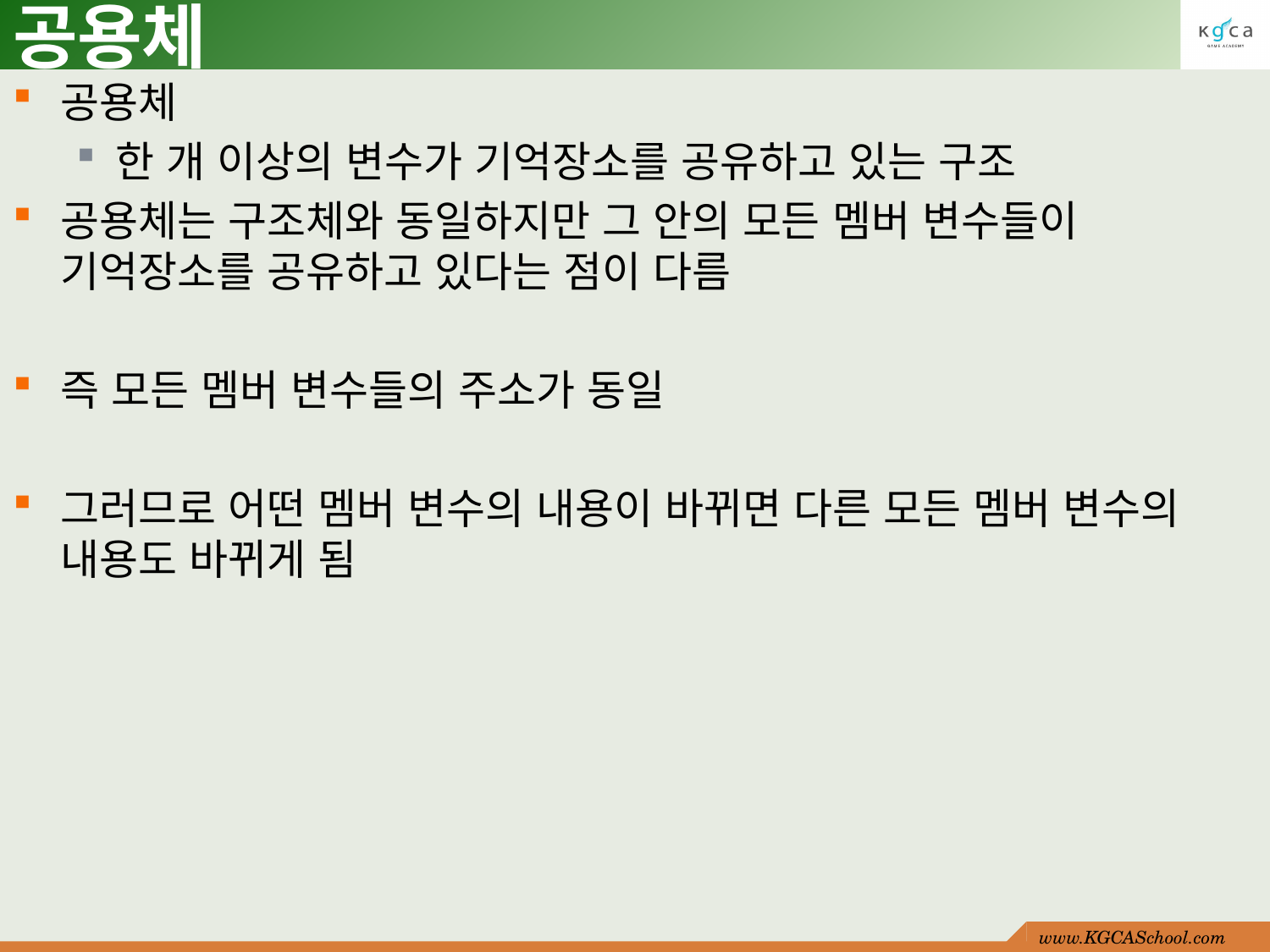

# 공용체
공용체
한 개 이상의 변수가 기억장소를 공유하고 있는 구조
공용체는 구조체와 동일하지만 그 안의 모든 멤버 변수들이 기억장소를 공유하고 있다는 점이 다름

즉 모든 멤버 변수들의 주소가 동일

그러므로 어떤 멤버 변수의 내용이 바뀌면 다른 모든 멤버 변수의 내용도 바뀌게 됨